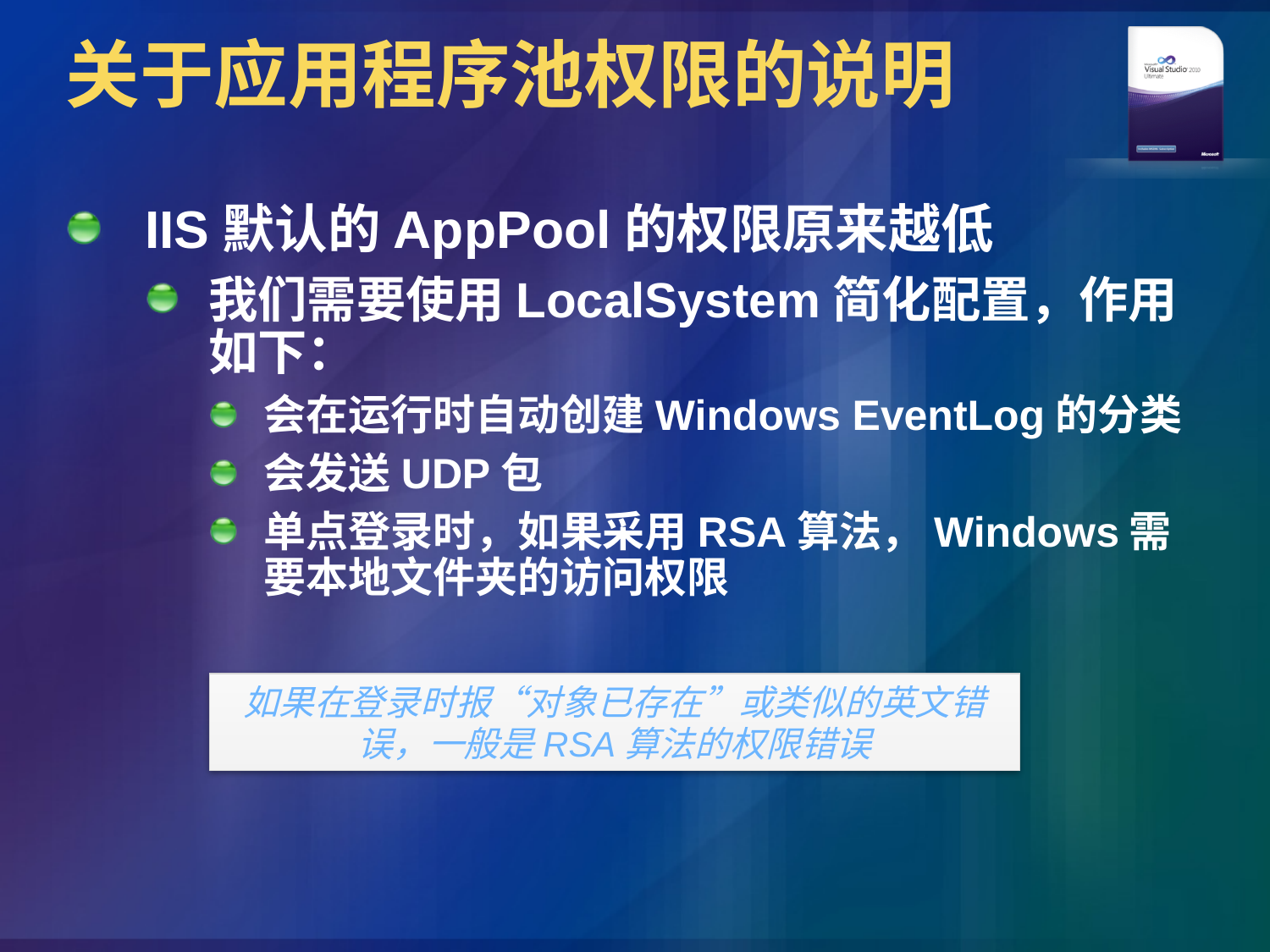

# 关于应用程序池权限的说明
IIS默认的AppPool的权限原来越低
我们需要使用LocalSystem简化配置，作用如下：
会在运行时自动创建Windows EventLog的分类
会发送UDP包
单点登录时，如果采用RSA算法，Windows需要本地文件夹的访问权限
如果在登录时报“对象已存在”或类似的英文错误，一般是RSA算法的权限错误